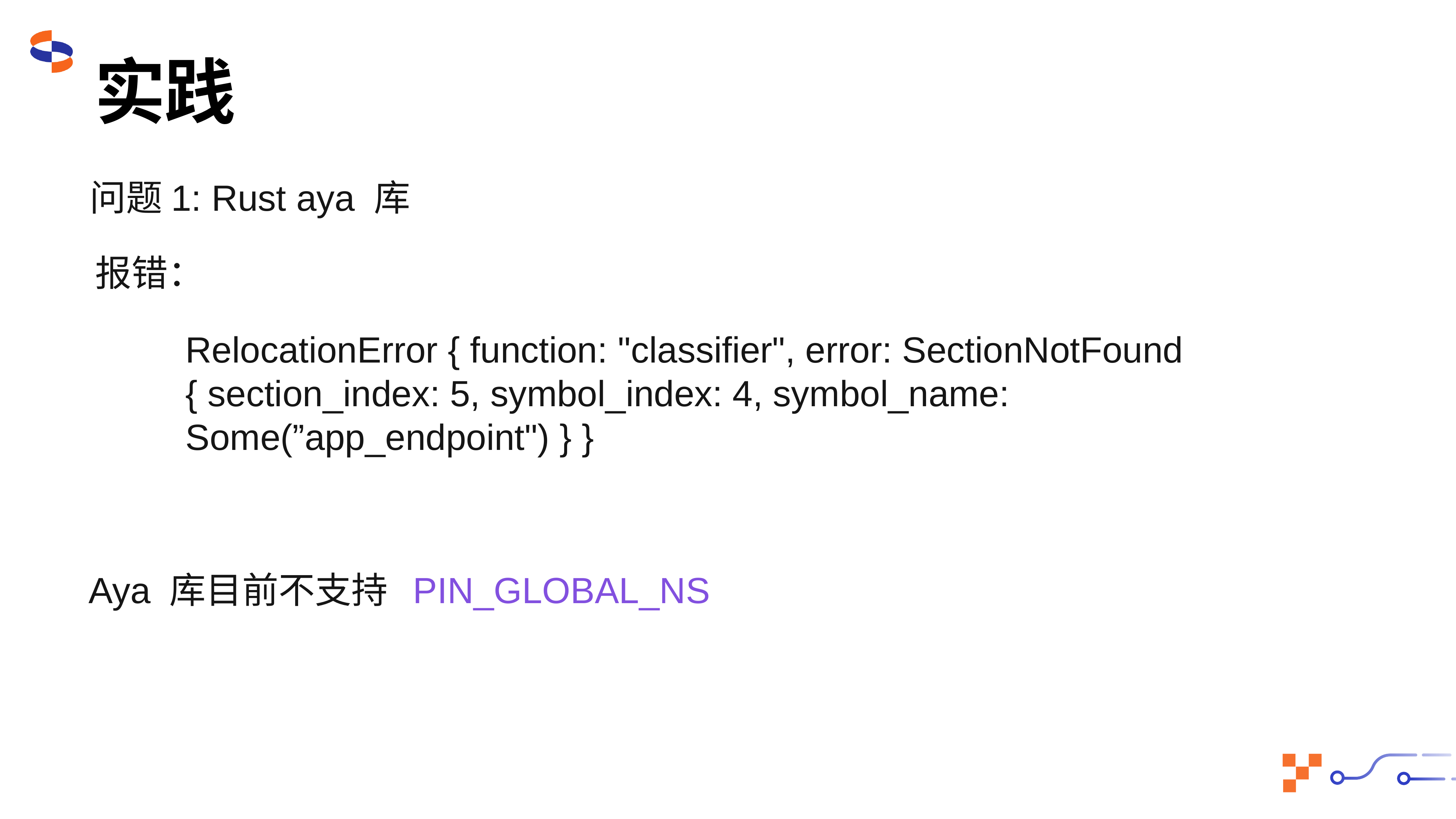

实践
问题1: Rust aya 库
报错：
RelocationError { function: "classifier", error: SectionNotFound { section_index: 5, symbol_index: 4, symbol_name: Some(”app_endpoint") } }
Aya 库目前不支持  PIN_GLOBAL_NS